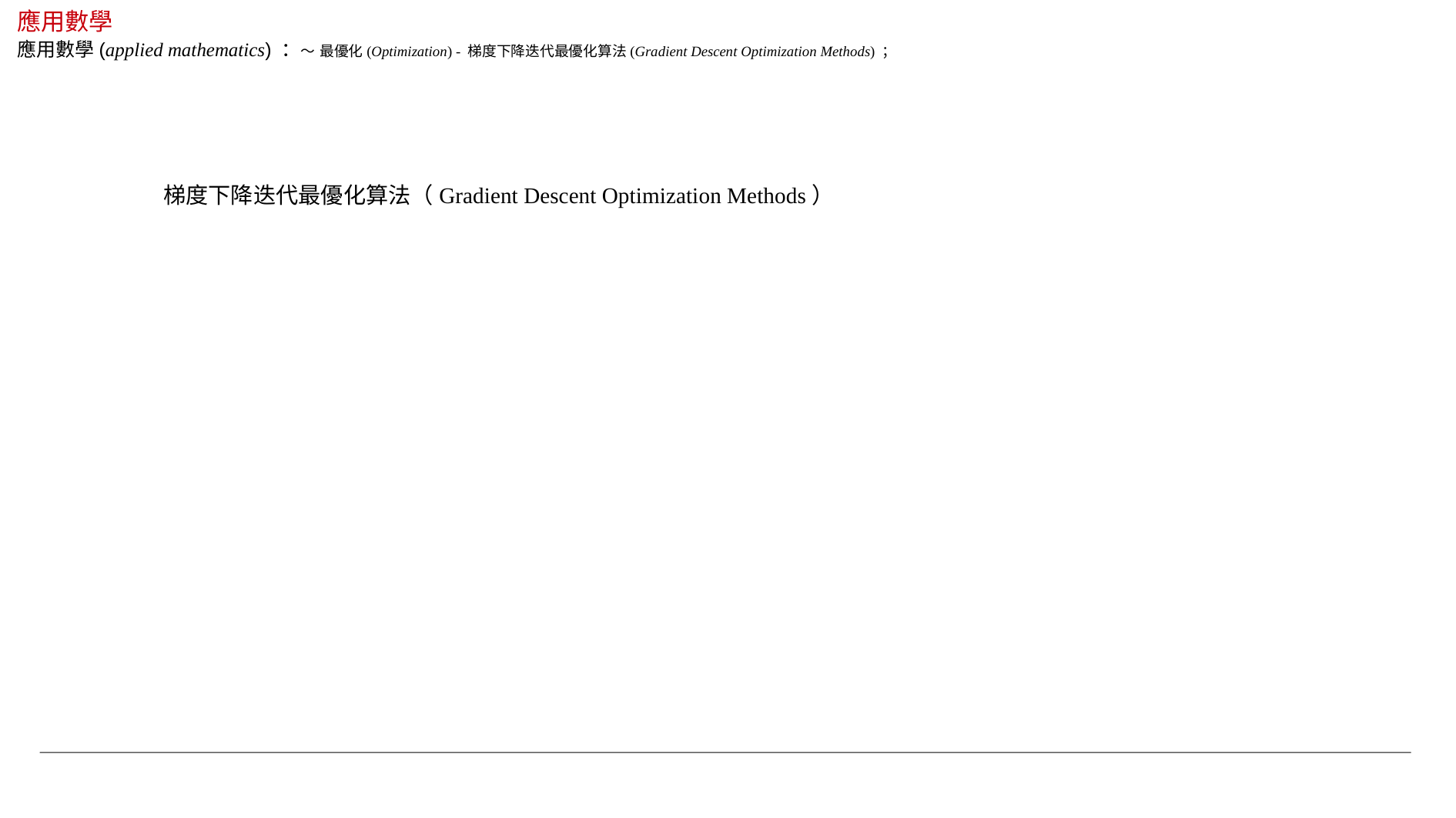

應用數學
應用數學(applied mathematics) ：～ 最優化(Optimization) - 梯度下降迭代最優化算法(Gradient Descent Optimization Methods) ；
梯度下降迭代最優化算法（Gradient Descent Optimization Methods）